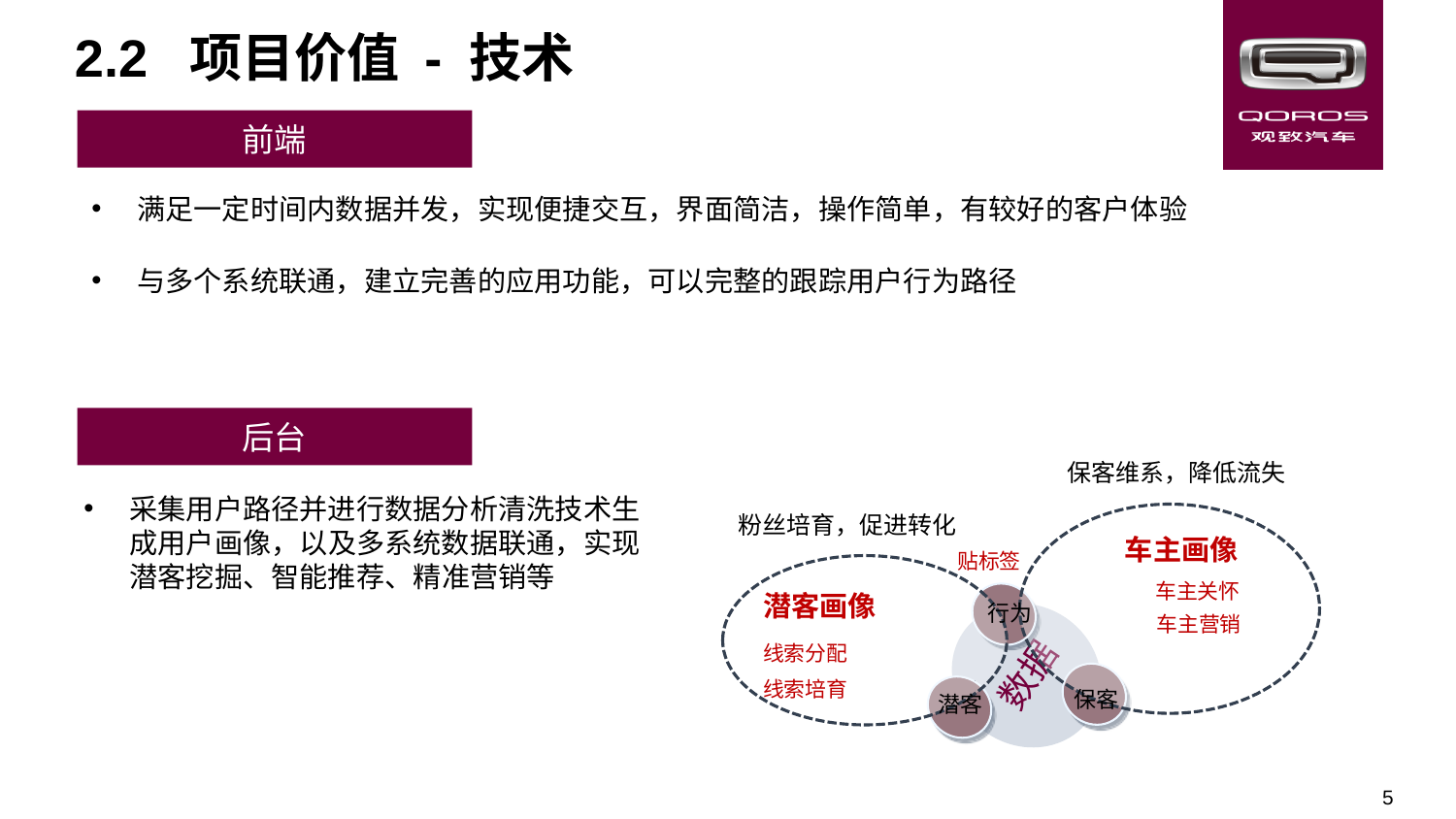

2.2  项目价值 - 技术
前端
满足一定时间内数据并发，实现便捷交互，界面简洁，操作简单，有较好的客户体验
与多个系统联通，建立完善的应用功能，可以完整的跟踪用户行为路径
后台
保客维系，降低流失
采集用户路径并进行数据分析清洗技术生成用户画像，以及多系统数据联通，实现潜客挖掘、智能推荐、精准营销等
粉丝培育，促进转化

车主画像
贴标签

车主关怀
潜客画像

行为
数据
车主营销
线索分配

线索培育

保客
潜客
5